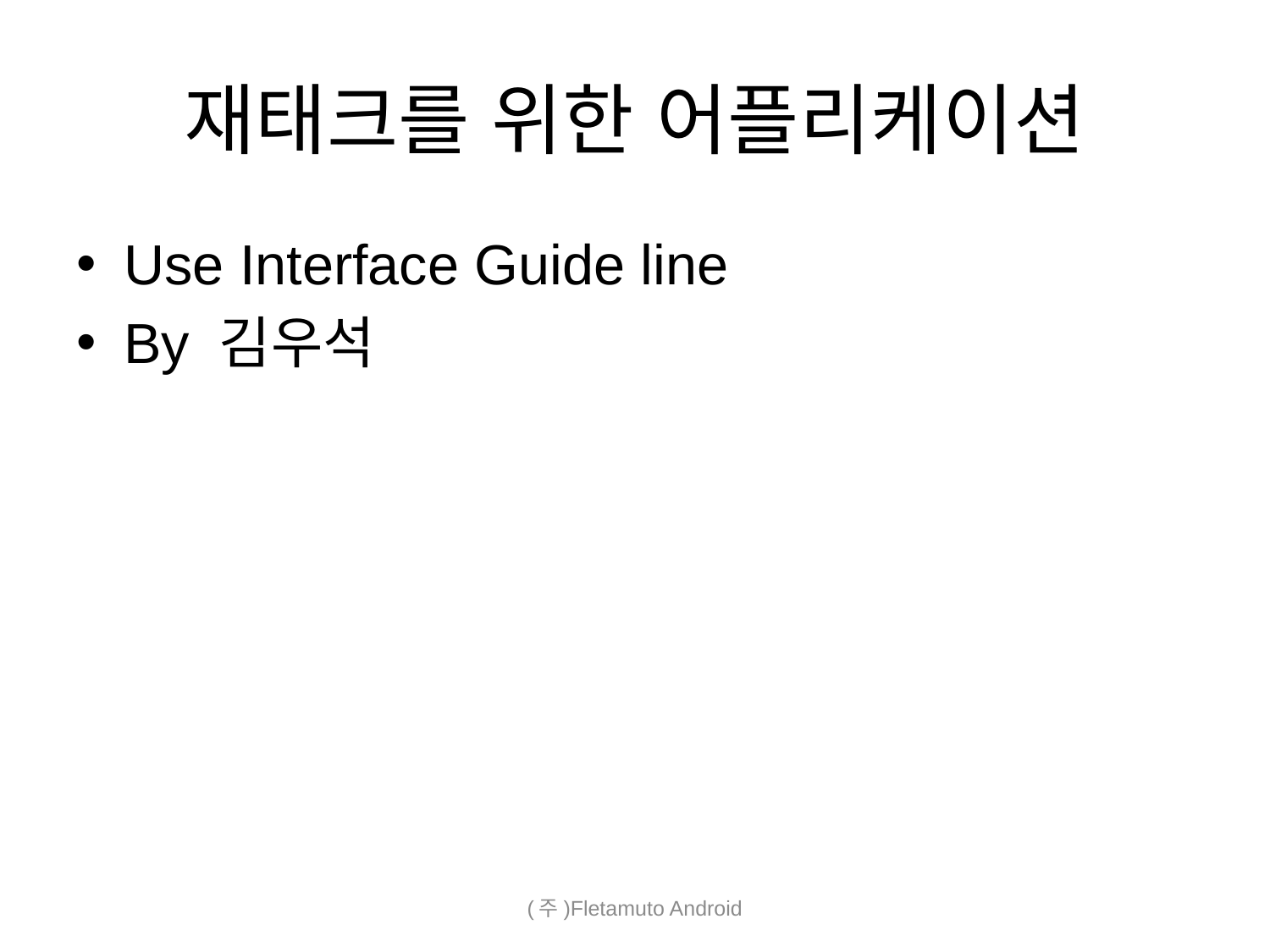

# 재태크를 위한 어플리케이션
Use Interface Guide line
By 김우석

(주)Fletamuto Android